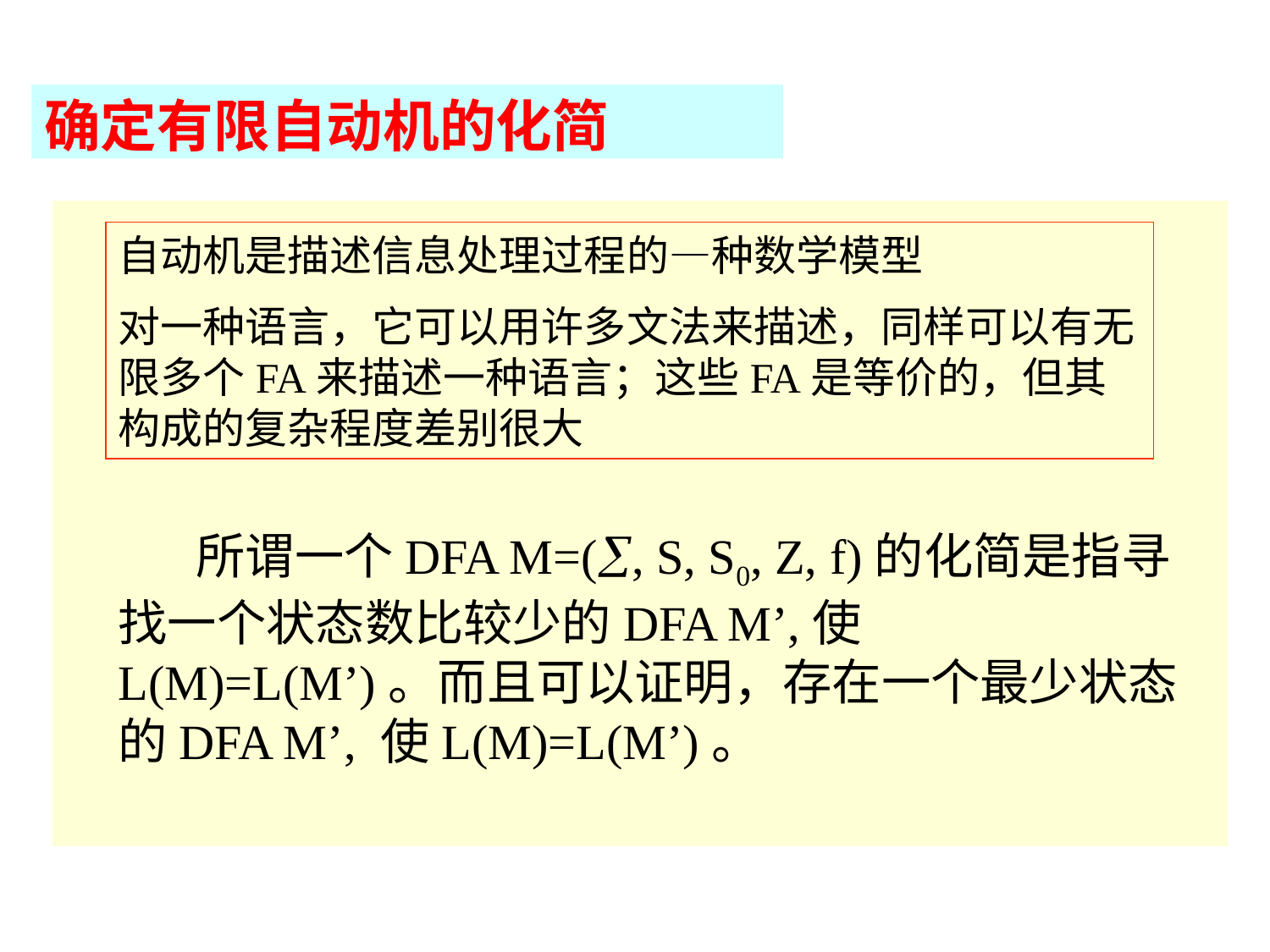

确定有限自动机的化简

自动机是描述信息处理过程的—种数学模型
对一种语言，它可以用许多文法来描述，同样可以有无限多个FA来描述一种语言；这些FA是等价的，但其构成的复杂程度差别很大
      所谓一个DFA M=(∑, S, S0, Z, f)的化简是指寻找一个状态数比较少的DFA M’,使   L(M)=L(M’)。而且可以证明，存在一个最少状态的DFA M’, 使L(M)=L(M’)。